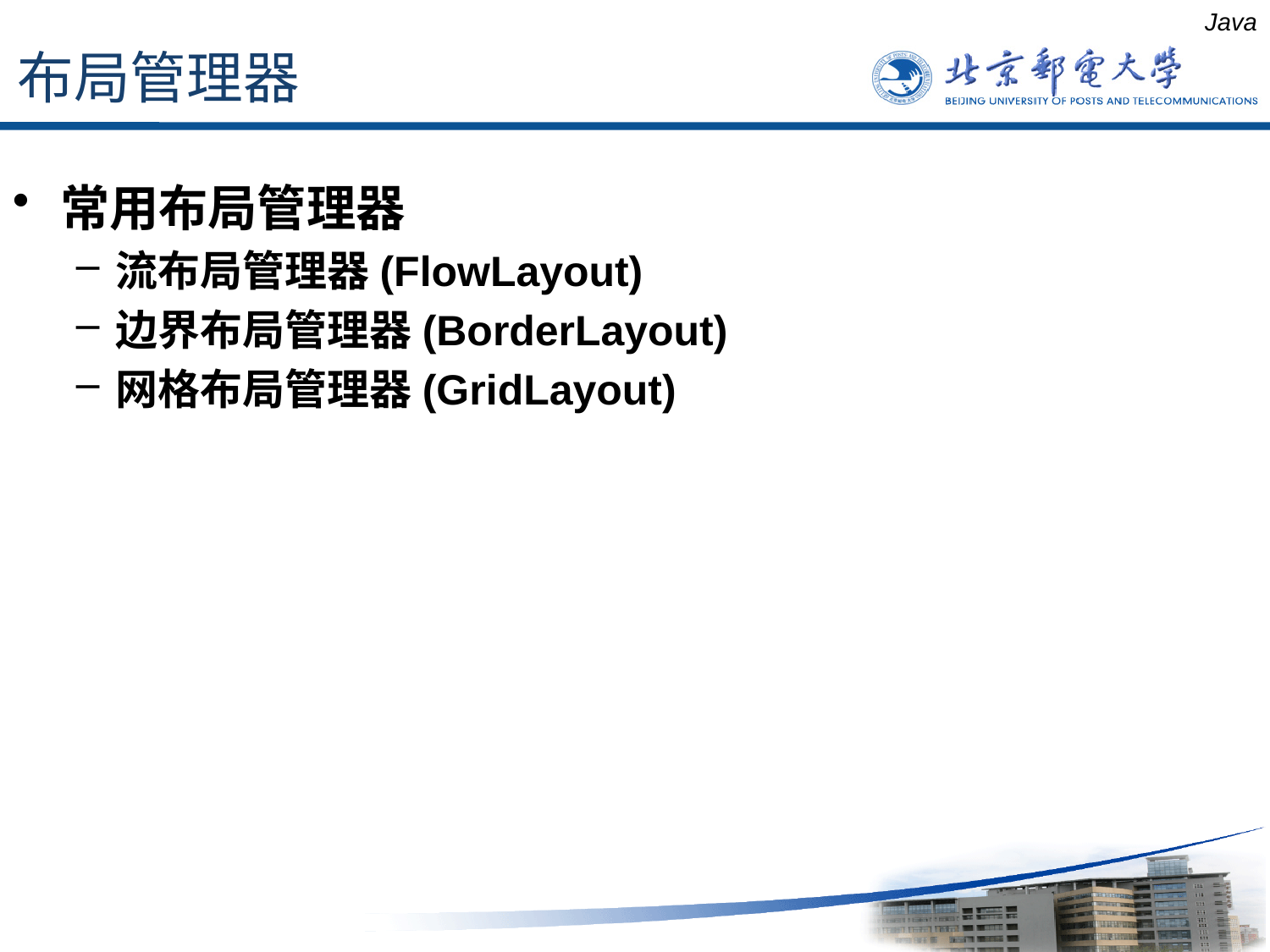

布局管理器
Java
常用布局管理器
流布局管理器(FlowLayout)
边界布局管理器(BorderLayout)
网格布局管理器(GridLayout)